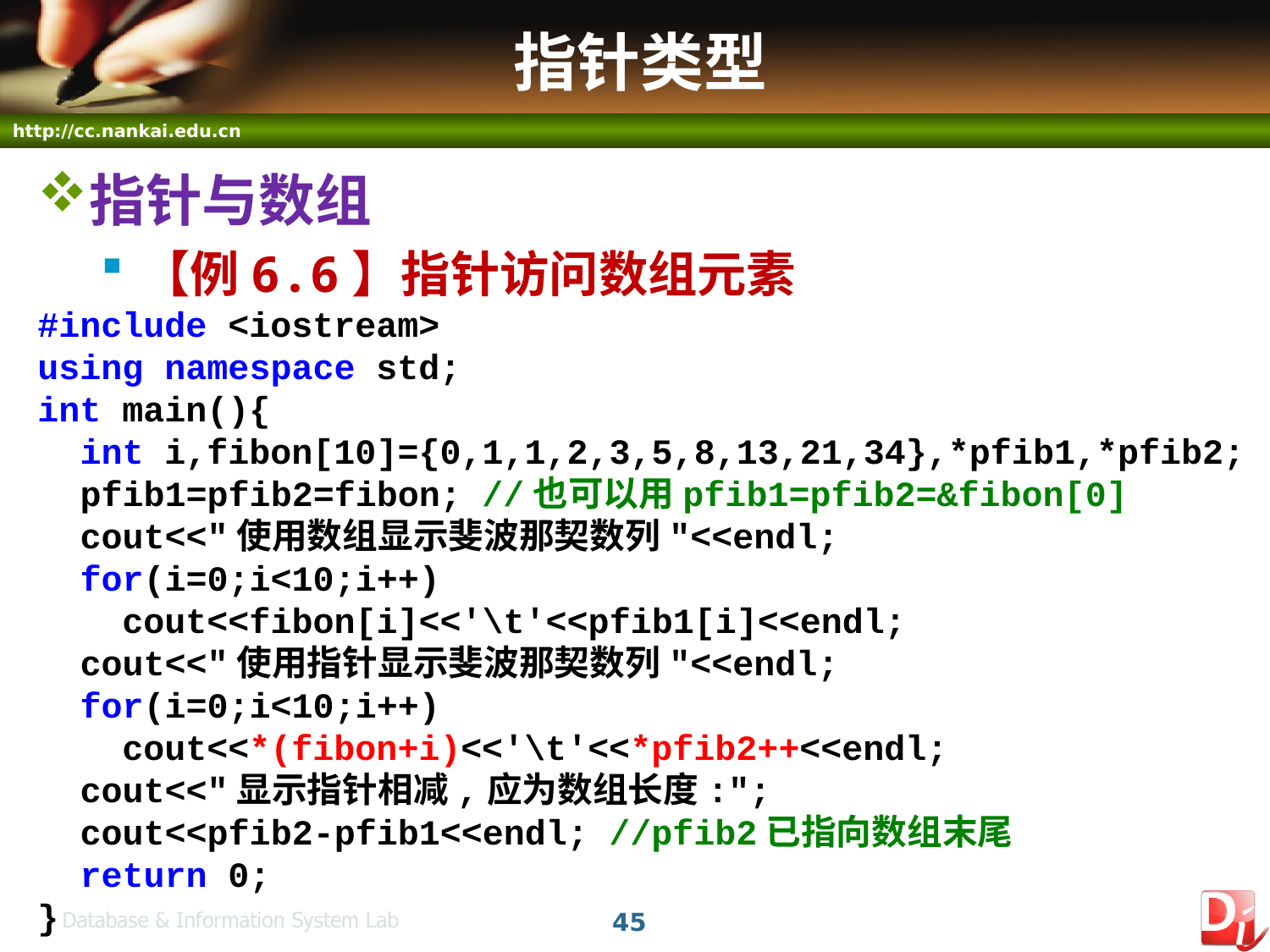

# 指针类型
指针与数组
【例6.6】指针访问数组元素
#include <iostream>
using namespace std;
int main(){
  int i,fibon[10]={0,1,1,2,3,5,8,13,21,34},*pfib1,*pfib2;
  pfib1=pfib2=fibon; //也可以用pfib1=pfib2=&fibon[0]
  cout<<"使用数组显示斐波那契数列"<<endl;
  for(i=0;i<10;i++)
    cout<<fibon[i]<<'\t'<<pfib1[i]<<endl;
  cout<<"使用指针显示斐波那契数列"<<endl;
  for(i=0;i<10;i++)
    cout<<*(fibon+i)<<'\t'<<*pfib2++<<endl;
  cout<<"显示指针相减,应为数组长度:";
  cout<<pfib2-pfib1<<endl; //pfib2已指向数组末尾
  return 0;
}
45
Database & Information System Lab